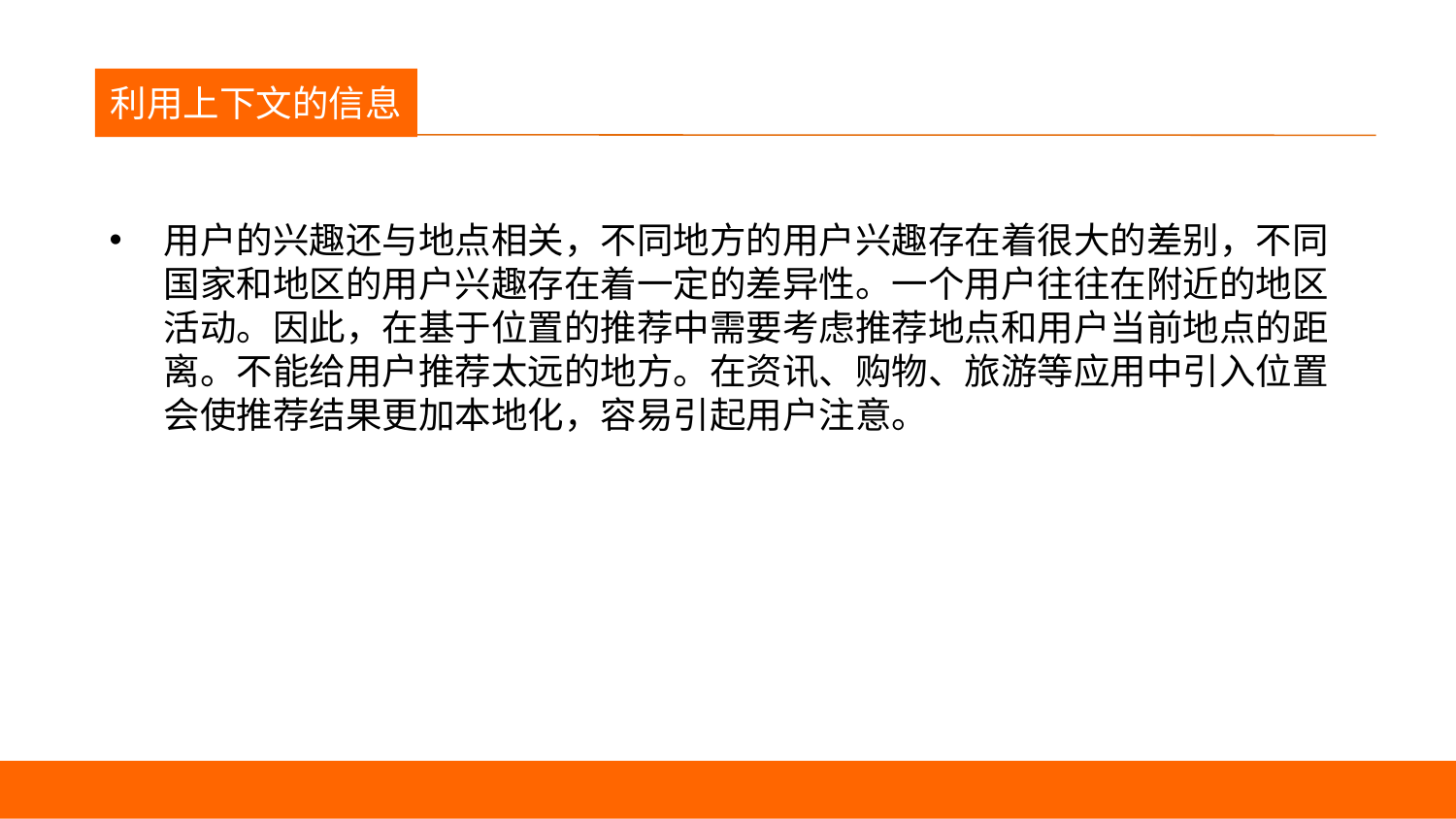

议程
利用上下文的信息

用户的兴趣还与地点相关，不同地方的用户兴趣存在着很大的差别，不同国家和地区的用户兴趣存在着一定的差异性。一个用户往往在附近的地区活动。因此，在基于位置的推荐中需要考虑推荐地点和用户当前地点的距离。不能给用户推荐太远的地方。在资讯、购物、旅游等应用中引入位置会使推荐结果更加本地化，容易引起用户注意。